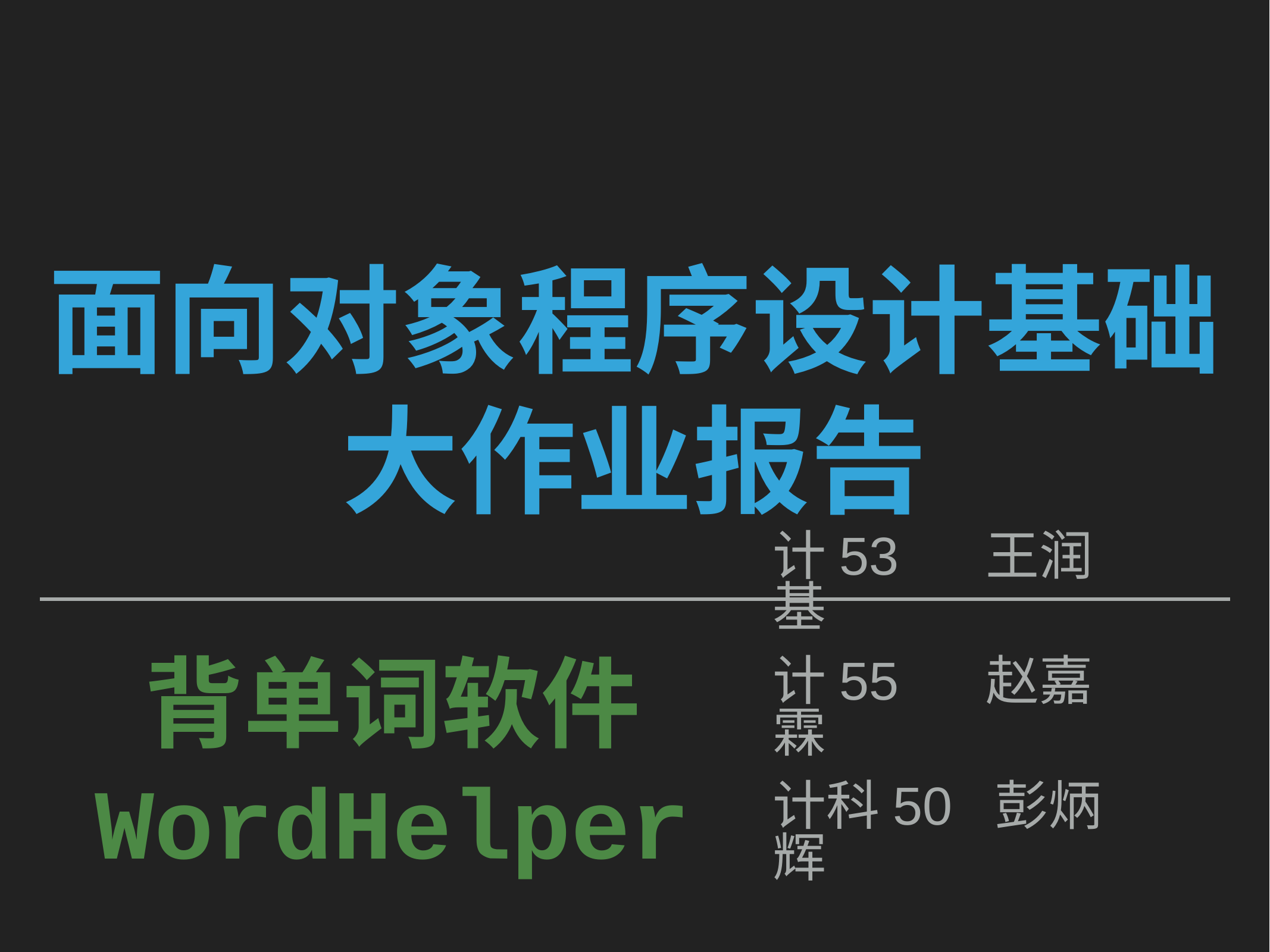

# 面向对象程序设计基础
大作业报告
计53     王润基
计55     赵嘉霖
计科50  彭炳辉
背单词软件
WordHelper